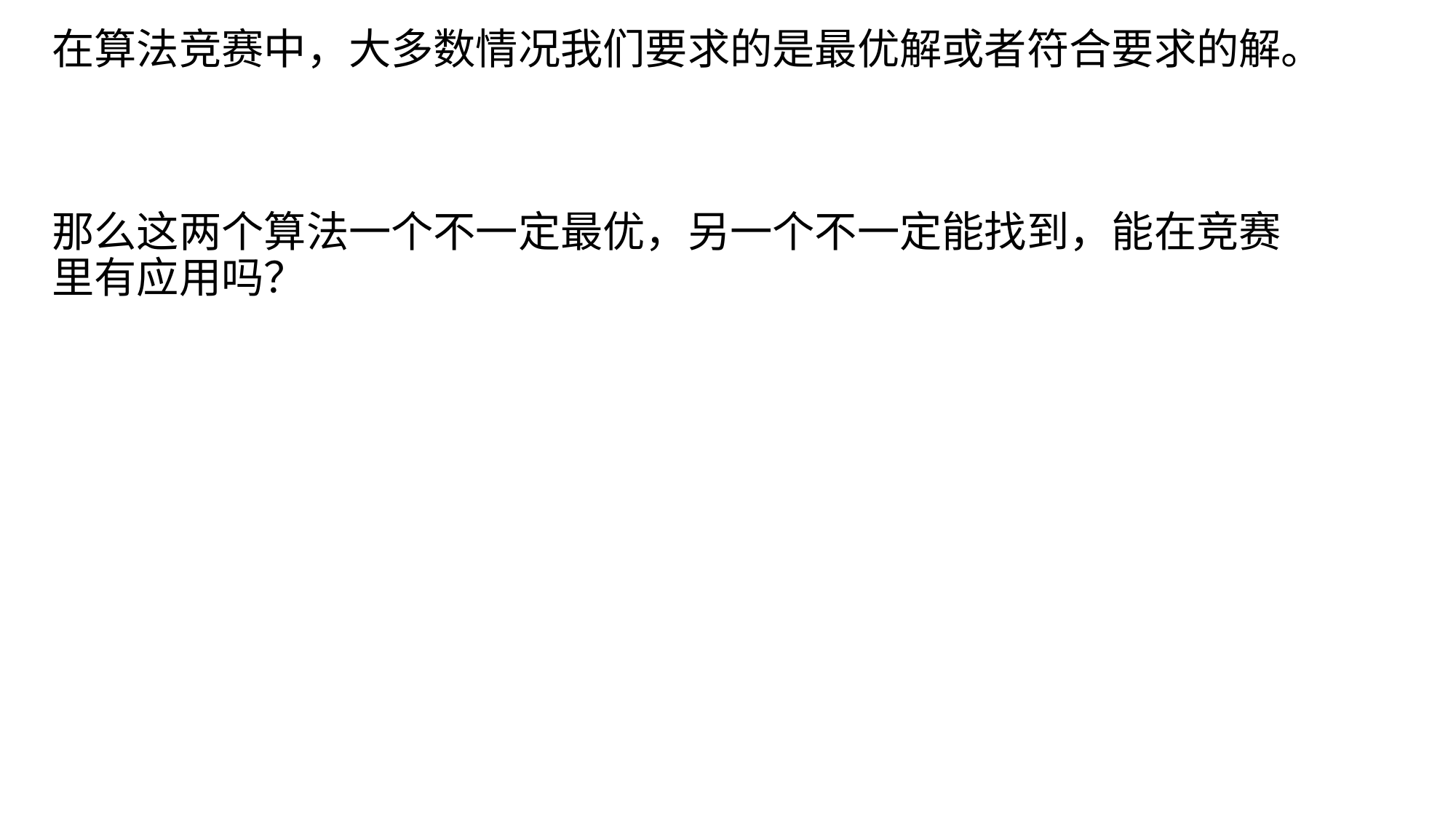

在算法竞赛中，大多数情况我们要求的是最优解或者符合要求的解。

那么这两个算法一个不一定最优，另一个不一定能找到，能在竞赛里有应用吗？